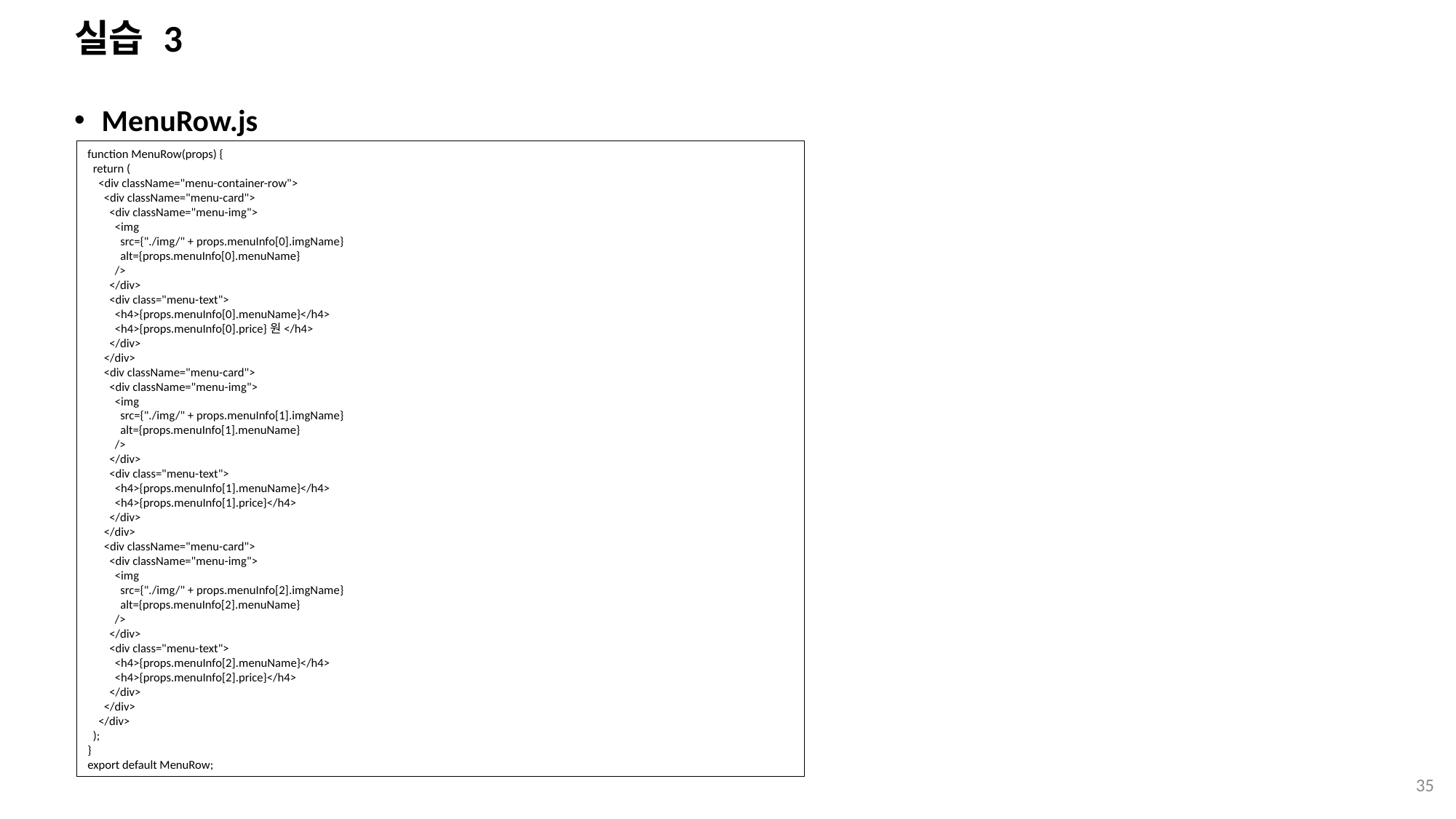

# 실습 3
MenuRow.js

function MenuRow(props) {
  return (
    <div className="menu-container-row">
      <div className="menu-card">
        <div className="menu-img">
          <img
            src={"./img/" + props.menuInfo[0].imgName}
            alt={props.menuInfo[0].menuName}
          />
        </div>
        <div class="menu-text">
          <h4>{props.menuInfo[0].menuName}</h4>
          <h4>{props.menuInfo[0].price}원</h4>
        </div>
      </div>
      <div className="menu-card">
        <div className="menu-img">
          <img
            src={"./img/" + props.menuInfo[1].imgName}
            alt={props.menuInfo[1].menuName}
          />
        </div>
        <div class="menu-text">
          <h4>{props.menuInfo[1].menuName}</h4>
          <h4>{props.menuInfo[1].price}</h4>
        </div>
      </div>
      <div className="menu-card">
        <div className="menu-img">
          <img
            src={"./img/" + props.menuInfo[2].imgName}
            alt={props.menuInfo[2].menuName}
          />
        </div>
        <div class="menu-text">
          <h4>{props.menuInfo[2].menuName}</h4>
          <h4>{props.menuInfo[2].price}</h4>
        </div>
      </div>
    </div>
  );
}
export default MenuRow;
35